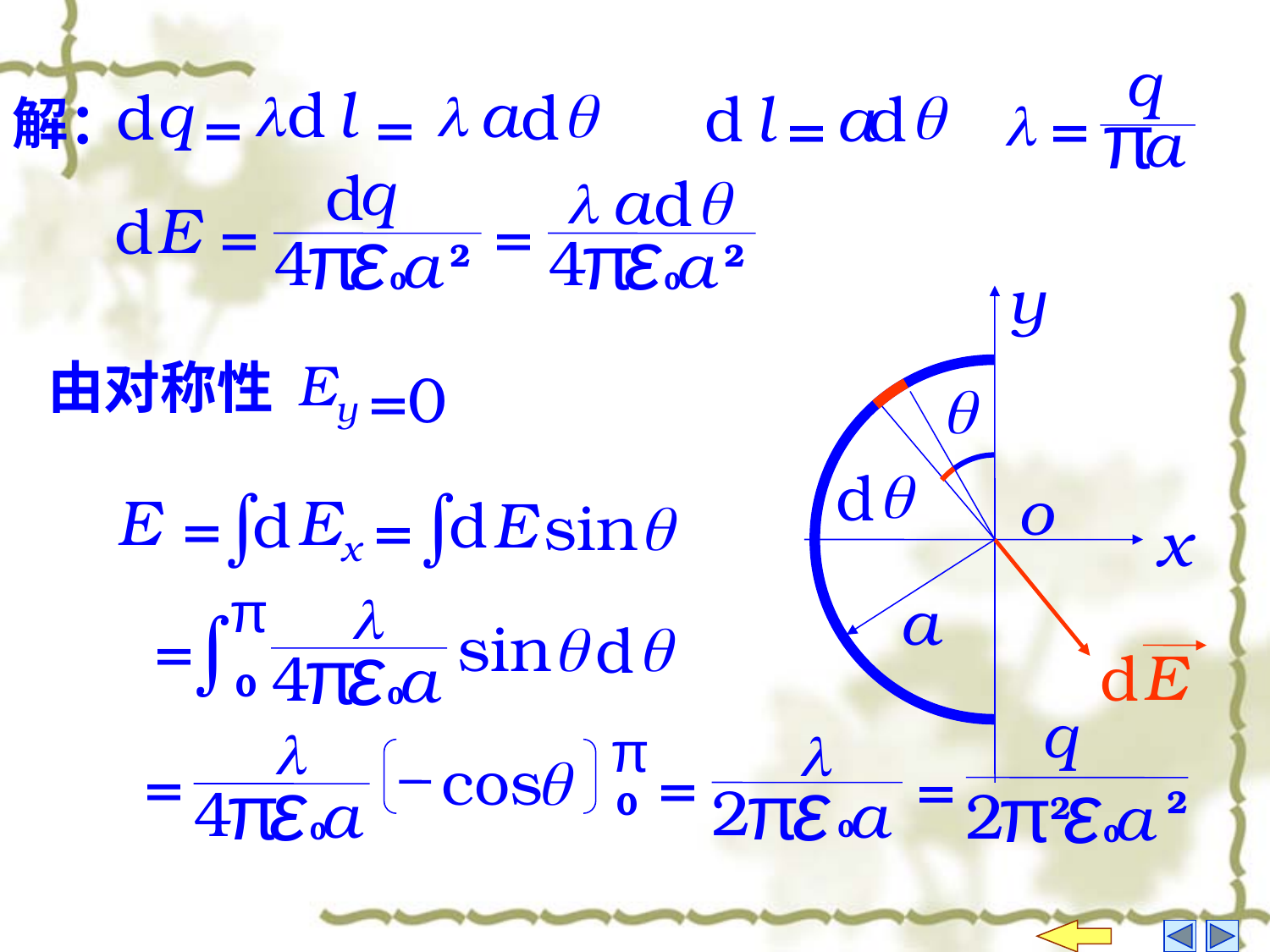

q
=
λ
π
a

q
d
d
l
λ
=
解：
a
θ
d
λ
=
θ
d
l
a
d
=
q
d
d
=
E
ε
π
4
a

2
0
a
θ
d
λ
=
ε
π
4
a

2
0
y

θ

θ

d
o

x

a
d
E

Ey
=0
由对称性
E
∫
Ex
d
=
∫
E
d
sin
θ
=
π
λ
∫
sin
θ
θ
=
d
ε
π
4
a

0
0
q
=
ε
π
2

a
2
2
0
π
λ

cos
θ
=
ε
π
4
a

0
0
λ
=
ε
π
2
a

0